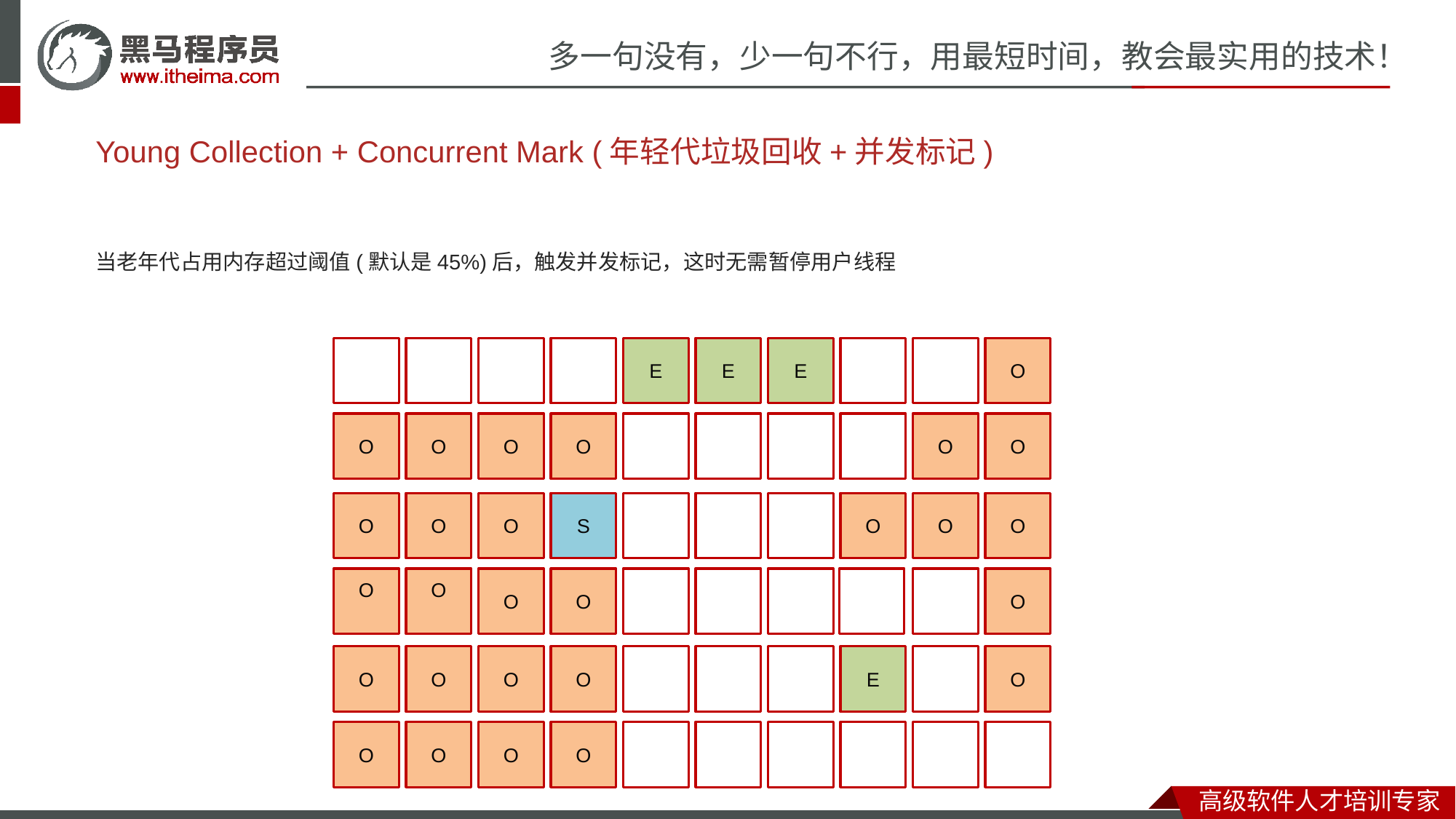

# Young Collection + Concurrent Mark (年轻代垃圾回收+并发标记)
当老年代占用内存超过阈值(默认是45%)后，触发并发标记，这时无需暂停用户线程

E
E
E

O
O
O
O
O

O
O
O
O
O
S

O
O
O
O

O

O
O

O
O
O
O
O

E

O
O
O
O
O